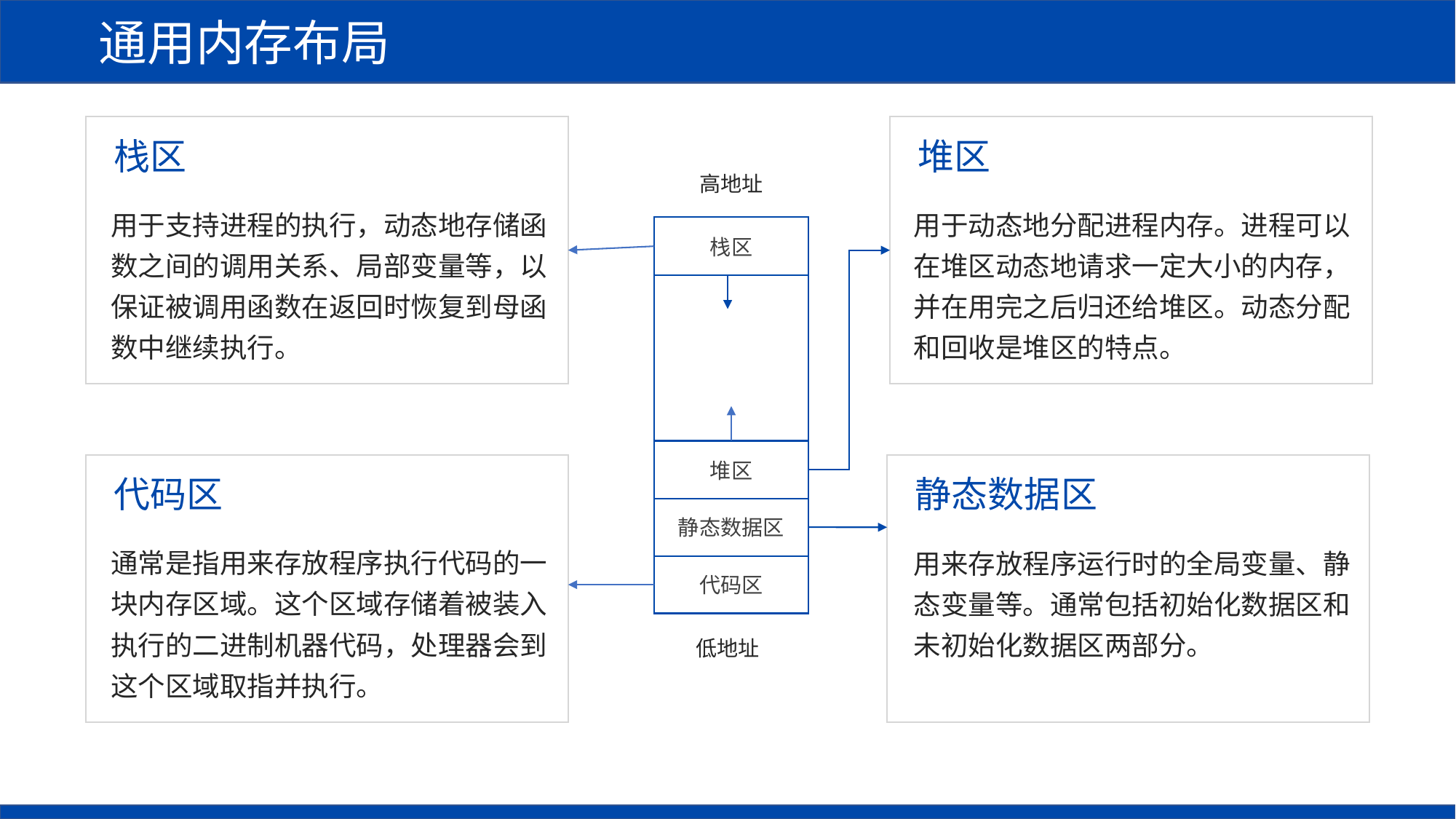

通用内存布局

堆区
用于动态地分配进程内存。进程可以在堆区动态地请求一定大小的内存，并在用完之后归还给堆区。动态分配和回收是堆区的特点。

栈区
用于支持进程的执行，动态地存储函数之间的调用关系、局部变量等，以保证被调用函数在返回时恢复到母函数中继续执行。
高地址
栈区

堆区
静态数据区
代码区
低地址

静态数据区
用来存放程序运行时的全局变量、静态变量等。通常包括初始化数据区和未初始化数据区两部分。

代码区
通常是指用来存放程序执行代码的一块内存区域。这个区域存储着被装入执行的二进制机器代码，处理器会到这个区域取指并执行。